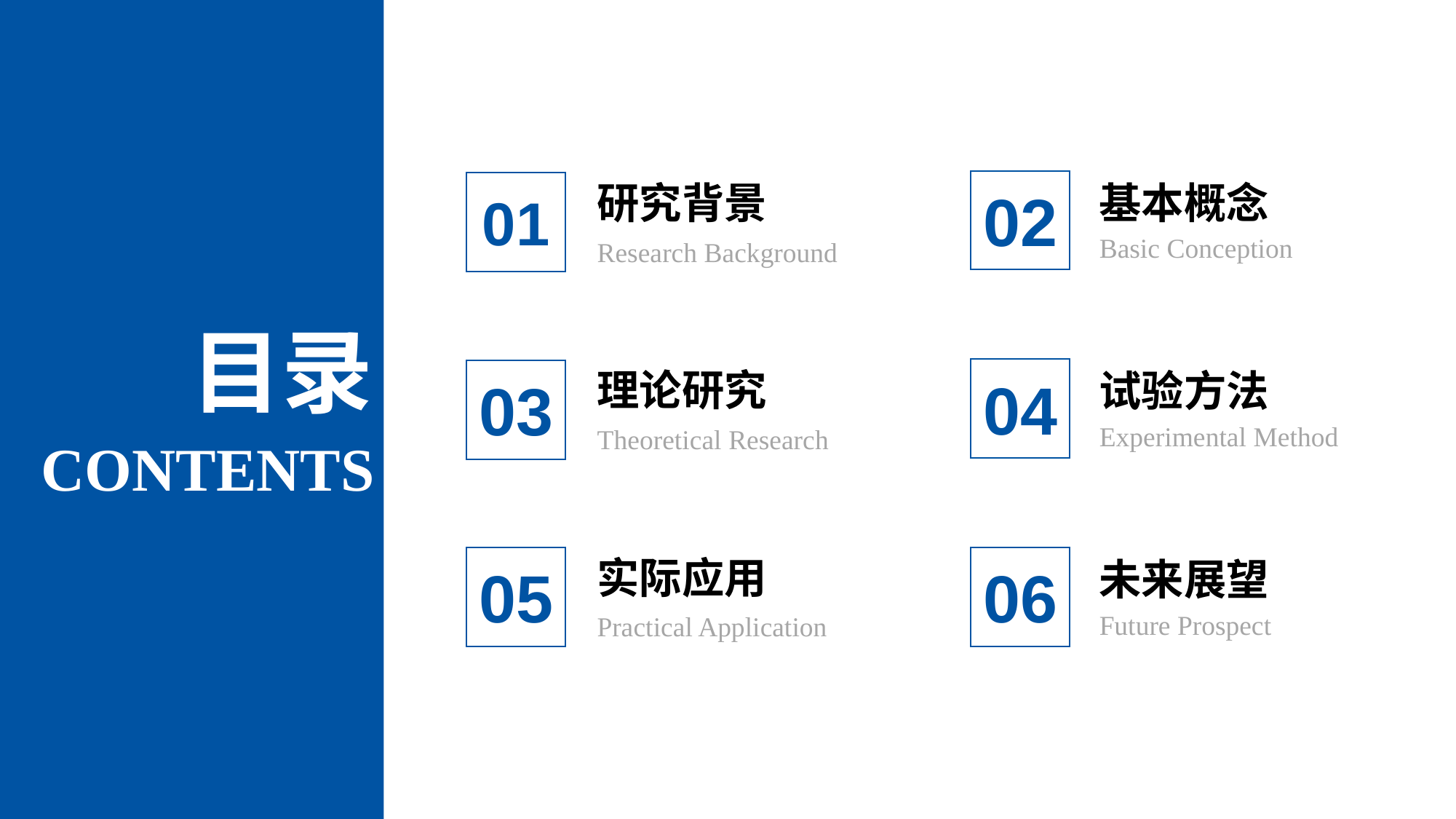

研究背景
Research Background

01
基本概念
Basic Conception

02
目录
理论研究
Theoretical Research

03
试验方法
Experimental Method

04
CONTENTS
实际应用
Practical Application

05
未来展望
Future Prospect

06